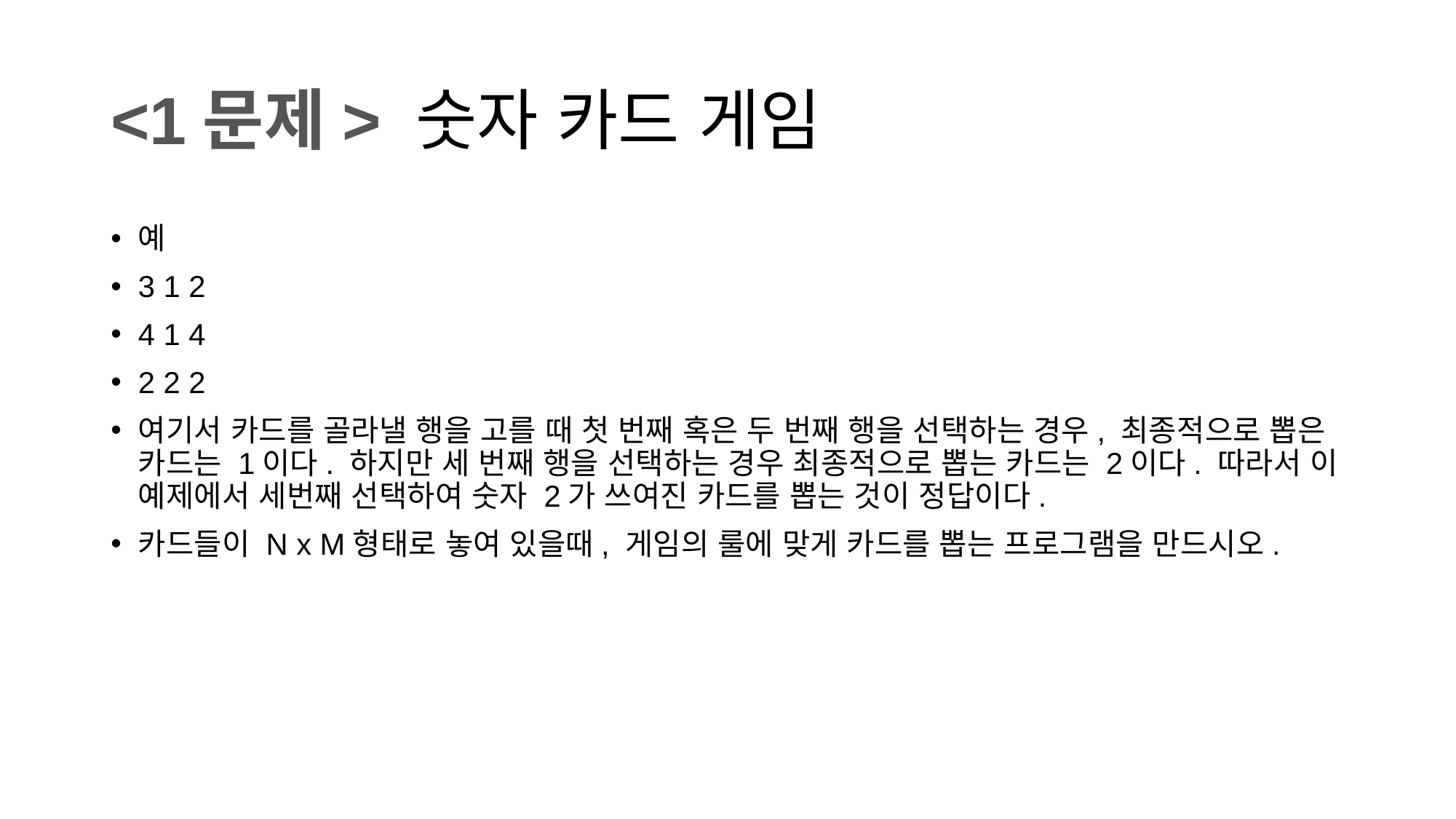

# <1문제> 숫자 카드 게임
예
3 1 2
4 1 4
2 2 2
여기서 카드를 골라낼 행을 고를 때 첫 번째 혹은 두 번째 행을 선택하는 경우, 최종적으로 뽑은 카드는 1이다. 하지만 세 번째 행을 선택하는 경우 최종적으로 뽑는 카드는 2이다. 따라서 이 예제에서 세번째 선택하여 숫자 2가 쓰여진 카드를 뽑는 것이 정답이다.
카드들이 N x M형태로 놓여 있을때, 게임의 룰에 맞게 카드를 뽑는 프로그램을 만드시오.